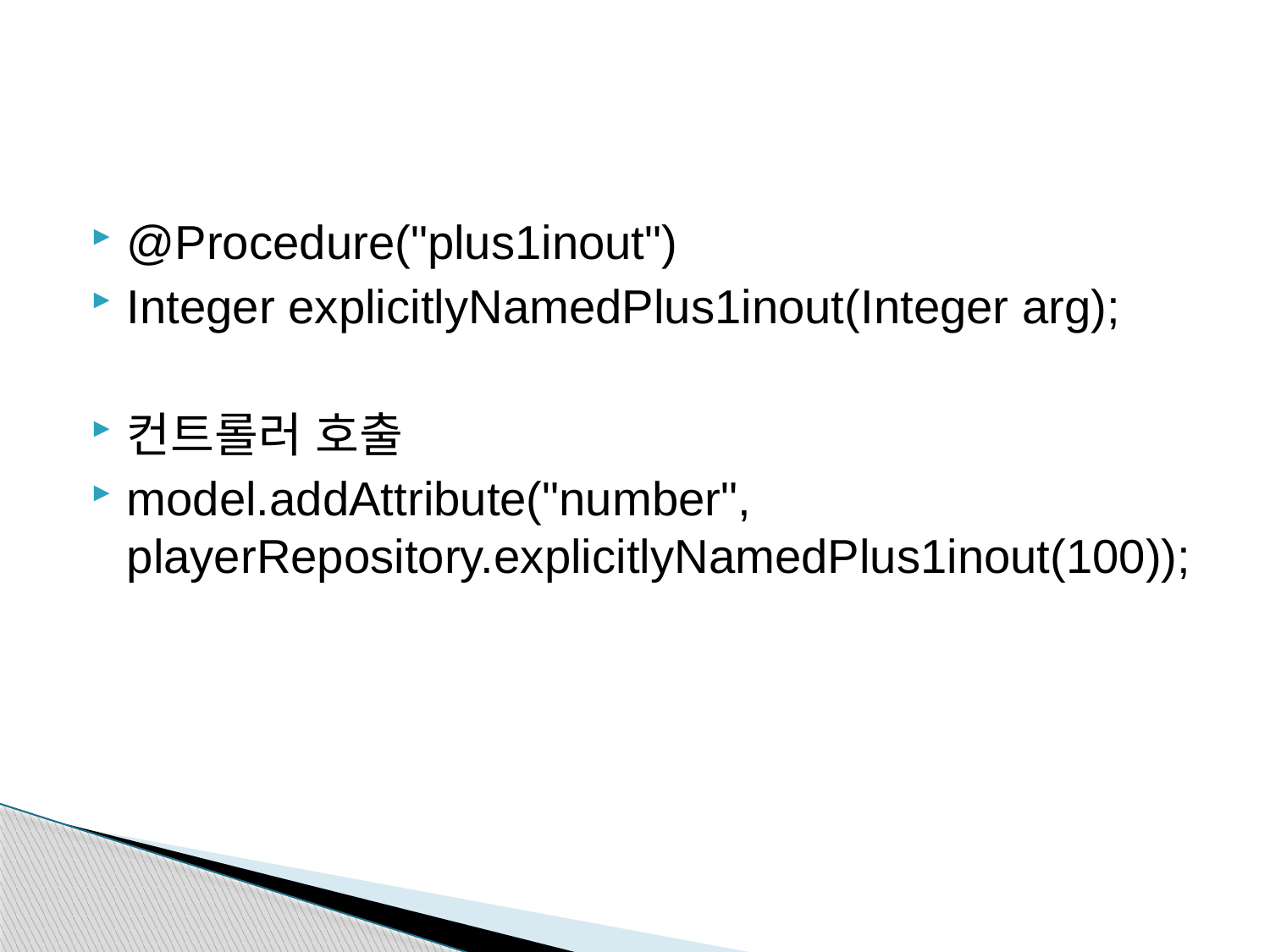

#
@Procedure("plus1inout")
Integer explicitlyNamedPlus1inout(Integer arg);

컨트롤러 호출
model.addAttribute("number", playerRepository.explicitlyNamedPlus1inout(100));